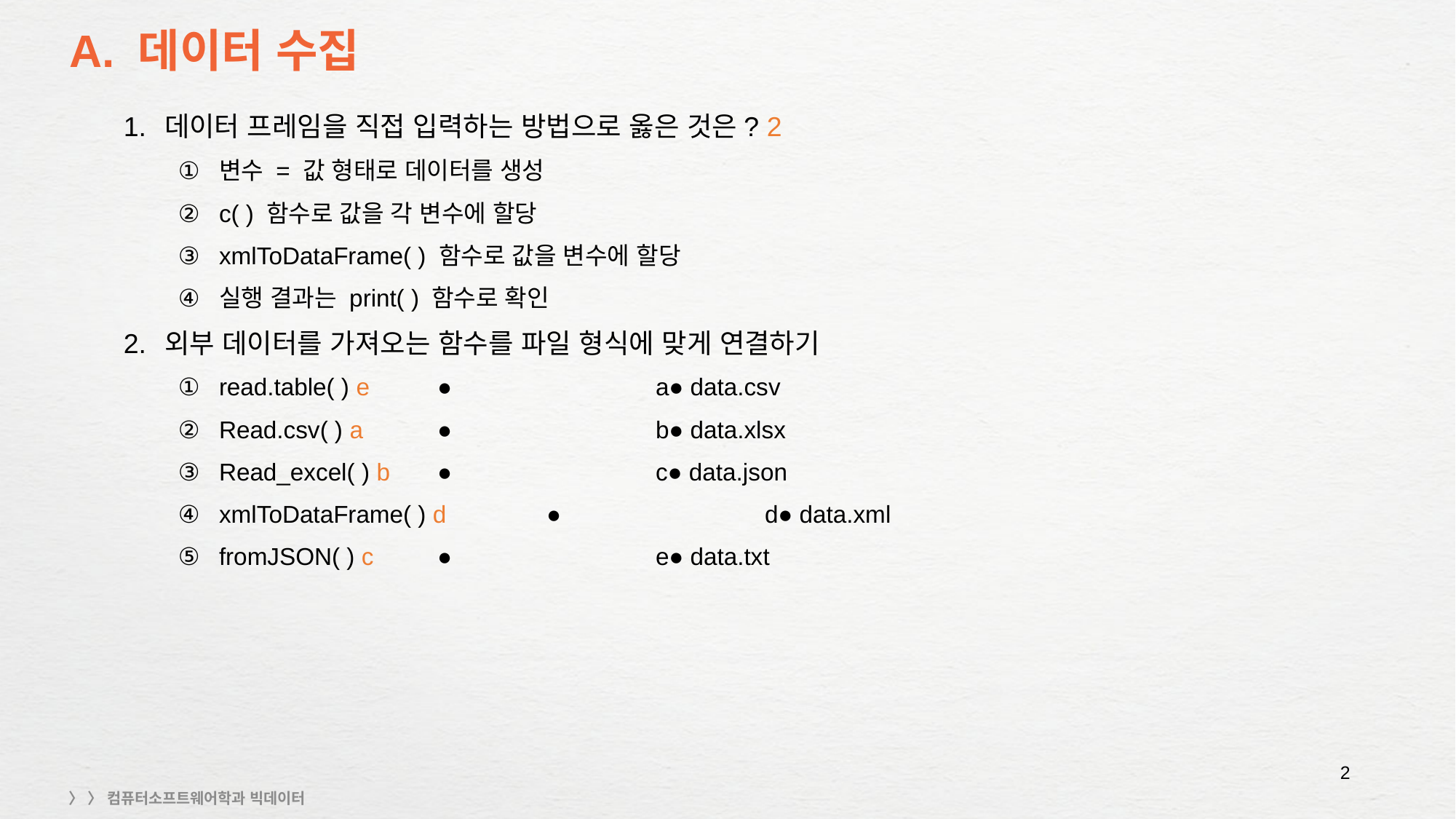

# A. 데이터 수집
데이터 프레임을 직접 입력하는 방법으로 옳은 것은? 2
변수 = 값 형태로 데이터를 생성
c( ) 함수로 값을 각 변수에 할당
xmlToDataFrame( ) 함수로 값을 변수에 할당
실행 결과는 print( ) 함수로 확인
외부 데이터를 가져오는 함수를 파일 형식에 맞게 연결하기
read.table( ) e	● 		a● data.csv
Read.csv( ) a	● 		b● data.xlsx
Read_excel( ) b 	● 		c● data.json
xmlToDataFrame( ) d 	● 		d● data.xml
fromJSON( ) c	● 		e● data.txt
2
2
〉 〉 컴퓨터소프트웨어학과 빅데이터